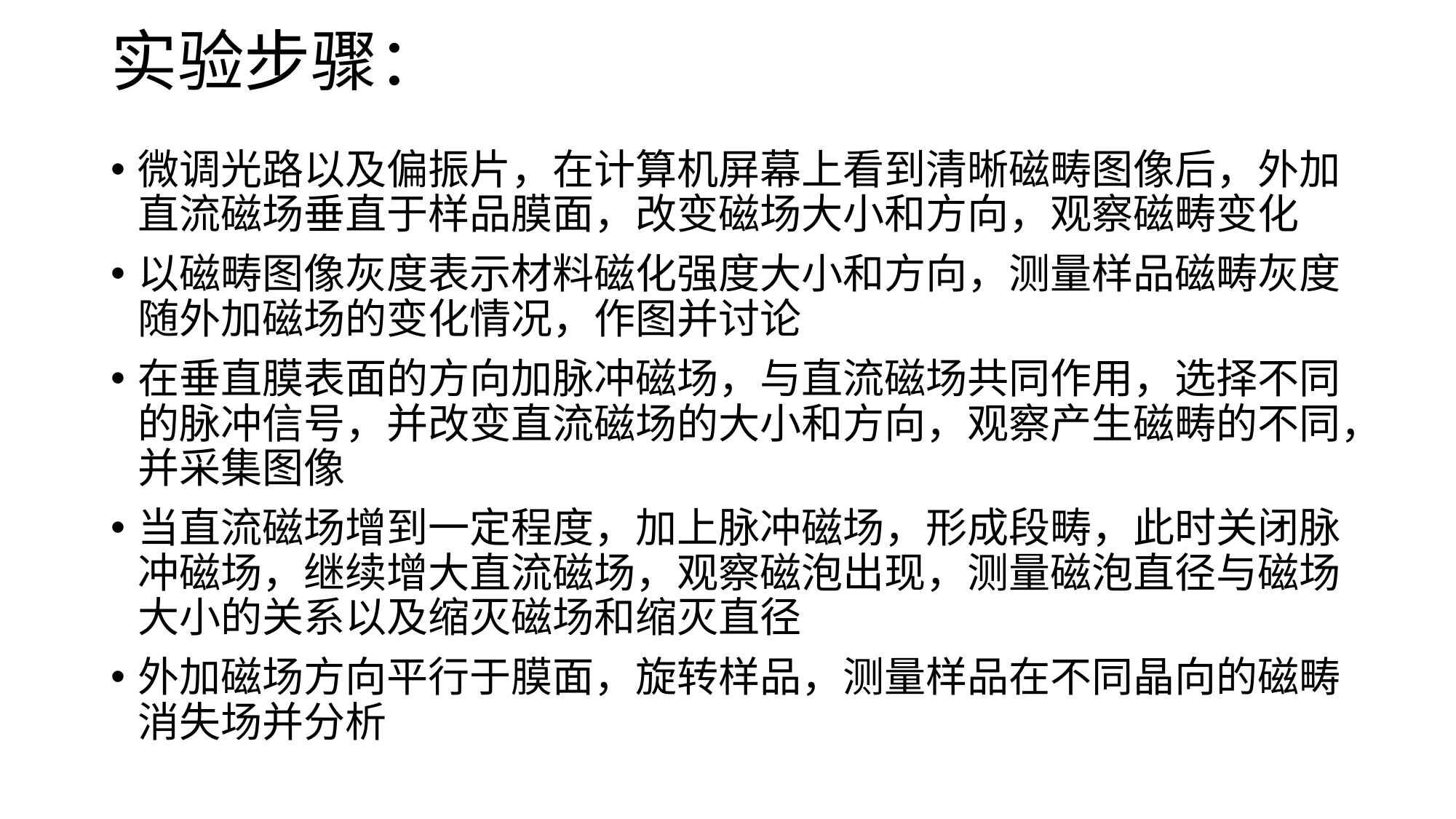

# 实验步骤：
微调光路以及偏振片，在计算机屏幕上看到清晰磁畴图像后，外加直流磁场垂直于样品膜面，改变磁场大小和方向，观察磁畴变化
以磁畴图像灰度表示材料磁化强度大小和方向，测量样品磁畴灰度随外加磁场的变化情况，作图并讨论
在垂直膜表面的方向加脉冲磁场，与直流磁场共同作用，选择不同的脉冲信号，并改变直流磁场的大小和方向，观察产生磁畴的不同，并采集图像
当直流磁场增到一定程度，加上脉冲磁场，形成段畴，此时关闭脉冲磁场，继续增大直流磁场，观察磁泡出现，测量磁泡直径与磁场大小的关系以及缩灭磁场和缩灭直径
外加磁场方向平行于膜面，旋转样品，测量样品在不同晶向的磁畴消失场并分析